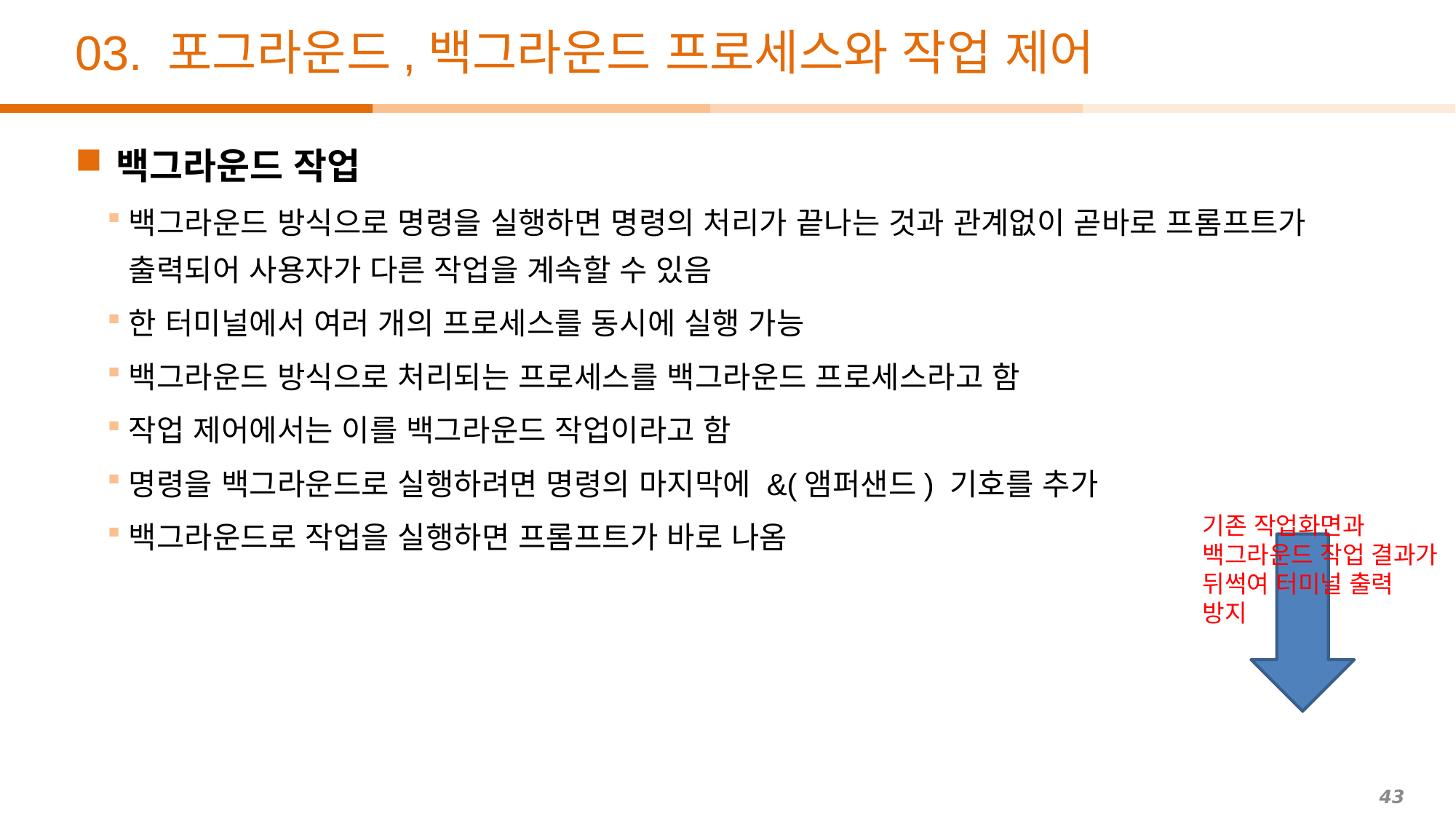

# 03. 포그라운드,백그라운드 프로세스와 작업 제어
백그라운드 작업
백그라운드 방식으로 명령을 실행하면 명령의 처리가 끝나는 것과 관계없이 곧바로 프롬프트가 출력되어 사용자가 다른 작업을 계속할 수 있음
한 터미널에서 여러 개의 프로세스를 동시에 실행 가능
백그라운드 방식으로 처리되는 프로세스를 백그라운드 프로세스라고 함
작업 제어에서는 이를 백그라운드 작업이라고 함
명령을 백그라운드로 실행하려면 명령의 마지막에 &(앰퍼샌드) 기호를 추가
백그라운드로 작업을 실행하면 프롬프트가 바로 나옴
기존 작업화면과 백그라운드 작업 결과가 뒤썩여 터미널 출력 방지